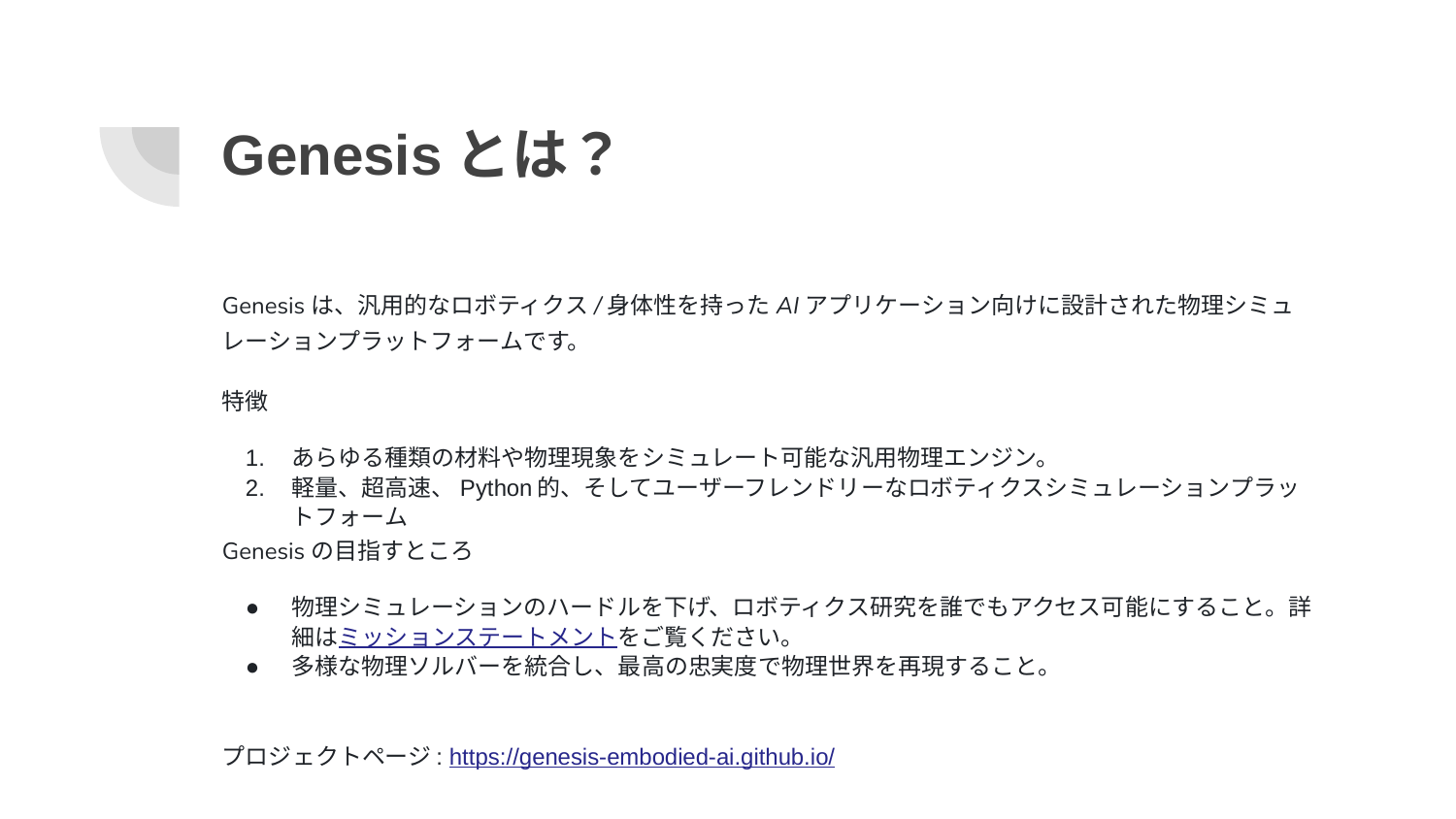

# Genesisとは？
Genesisは、汎用的なロボティクス/身体性を持ったAIアプリケーション向けに設計された物理シミュレーションプラットフォームです。
特徴
あらゆる種類の材料や物理現象をシミュレート可能な汎用物理エンジン。
軽量、超高速、Python的、そしてユーザーフレンドリーなロボティクスシミュレーションプラットフォーム
Genesisの目指すところ
物理シミュレーションのハードルを下げ、ロボティクス研究を誰でもアクセス可能にすること。詳細はミッションステートメントをご覧ください。
多様な物理ソルバーを統合し、最高の忠実度で物理世界を再現すること。

プロジェクトページ: https://genesis-embodied-ai.github.io/